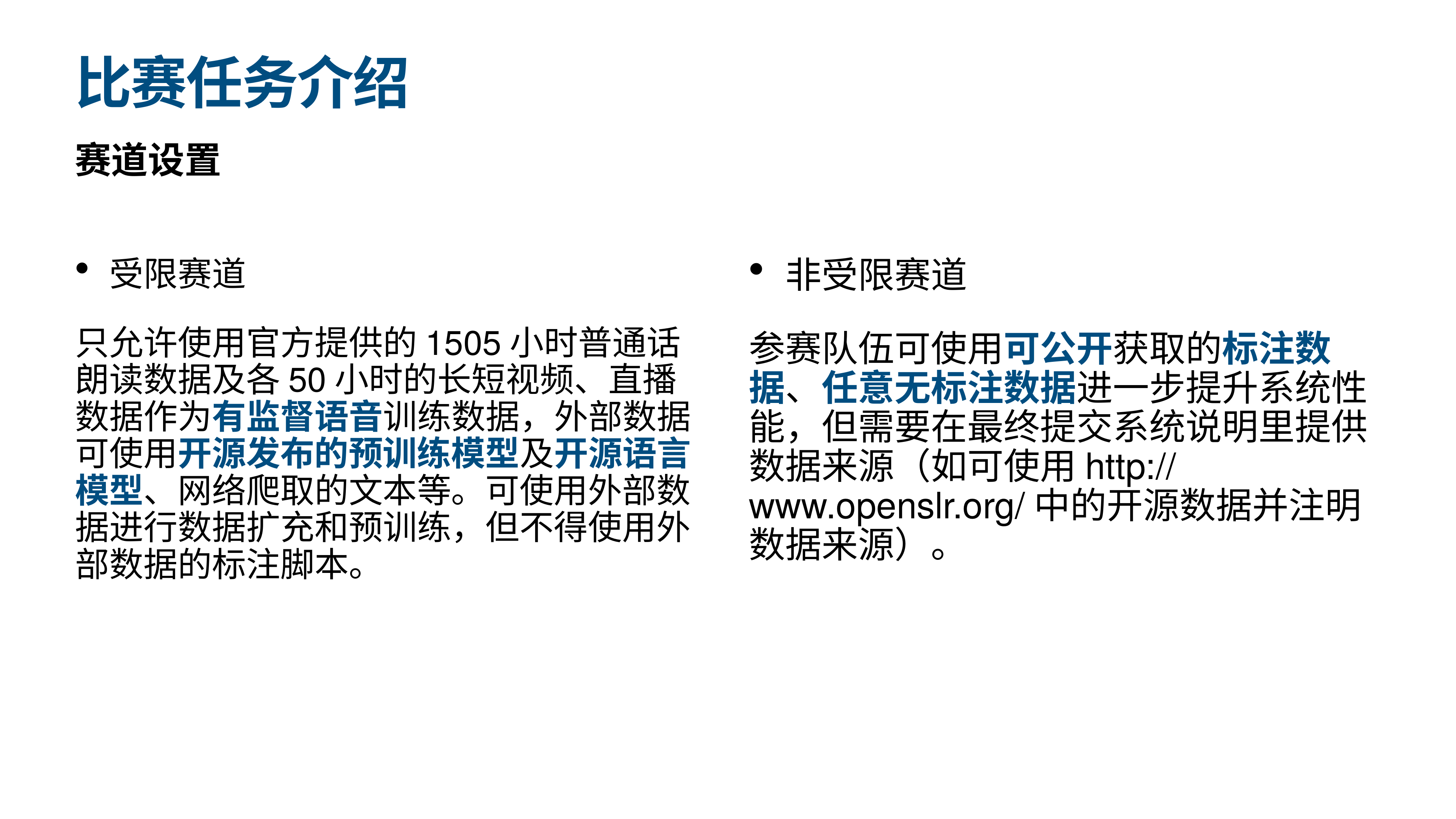

# 比赛任务介绍
赛道设置
受限赛道
只允许使用官方提供的1505小时普通话朗读数据及各50小时的长短视频、直播数据作为有监督语音训练数据，外部数据可使用开源发布的预训练模型及开源语言模型、网络爬取的文本等。可使用外部数据进行数据扩充和预训练，但不得使用外部数据的标注脚本。
非受限赛道
参赛队伍可使用可公开获取的标注数据、任意无标注数据进一步提升系统性能，但需要在最终提交系统说明里提供数据来源（如可使用http://www.openslr.org/中的开源数据并注明数据来源）。